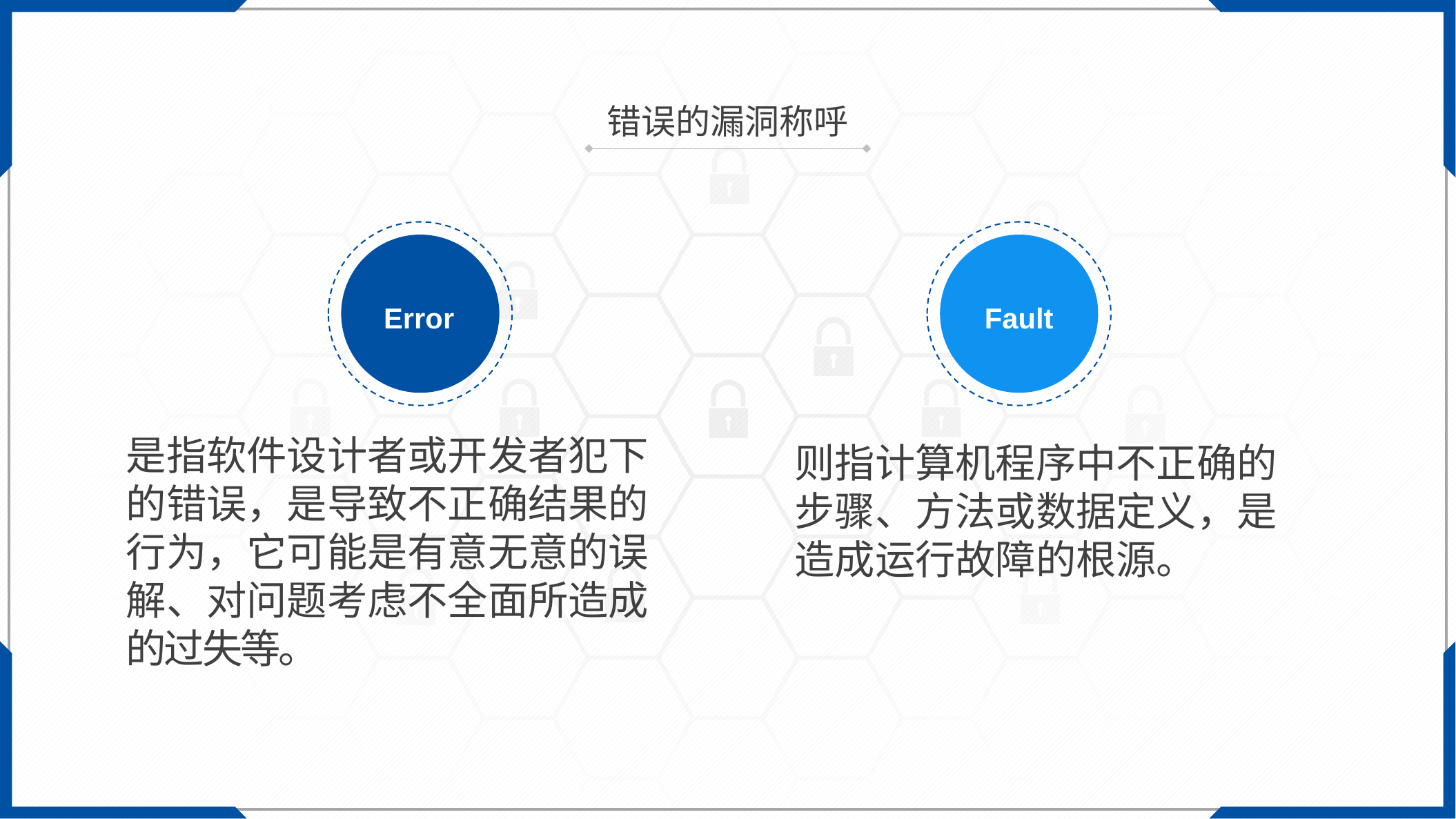

错误的漏洞称呼

Error

Fault
是指软件设计者或开发者犯下的错误，是导致不正确结果的行为，它可能是有意无意的误解、对问题考虑不全面所造成的过失等。
则指计算机程序中不正确的步骤、方法或数据定义，是造成运行故障的根源。